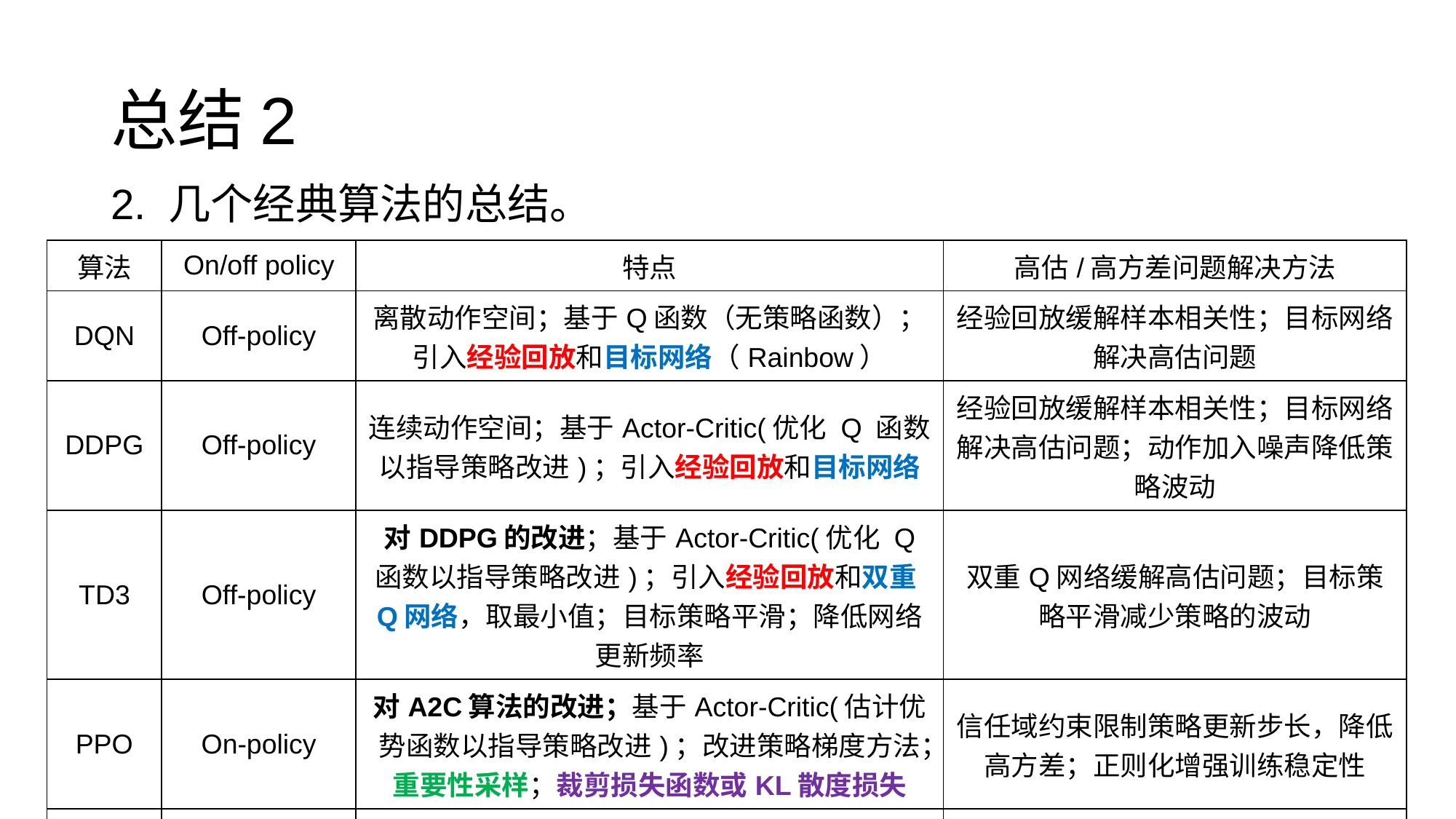

# 总结2
2. 几个经典算法的总结。
| 算法 | On/off policy | 特点 | 高估/高方差问题解决方法 |
| --- | --- | --- | --- |
| DQN | Off-policy | 离散动作空间；基于Q函数（无策略函数）；引入经验回放和目标网络（Rainbow） | 经验回放缓解样本相关性；目标网络解决高估问题 |
| DDPG | Off-policy | 连续动作空间；基于Actor-Critic(优化 Q 函数以指导策略改进)；引入经验回放和目标网络 | 经验回放缓解样本相关性；目标网络解决高估问题；动作加入噪声降低策略波动 |
| TD3 | Off-policy | 对DDPG的改进；基于Actor-Critic(优化 Q 函数以指导策略改进)；引入经验回放和双重Q网络，取最小值；目标策略平滑；降低网络更新频率 | 双重Q网络缓解高估问题；目标策略平滑减少策略的波动 |
| PPO | On-policy | 对A2C算法的改进；基于Actor-Critic(估计优势函数以指导策略改进)；改进策略梯度方法；重要性采样；裁剪损失函数或KL散度损失 | 信任域约束限制策略更新步长，降低高方差；正则化增强训练稳定性 |
| SAC | Off-policy | 连续动作空间；基于Actor-Critic(优化 Q 函数以指导策略改进)；基于最大熵强化学习(熵正则化)；引入经验回放和目标网络；重参数化技术 | 引入熵正则化增加策略随机性；目标网络减少高估；重参数化技术减少梯度估计方差 |